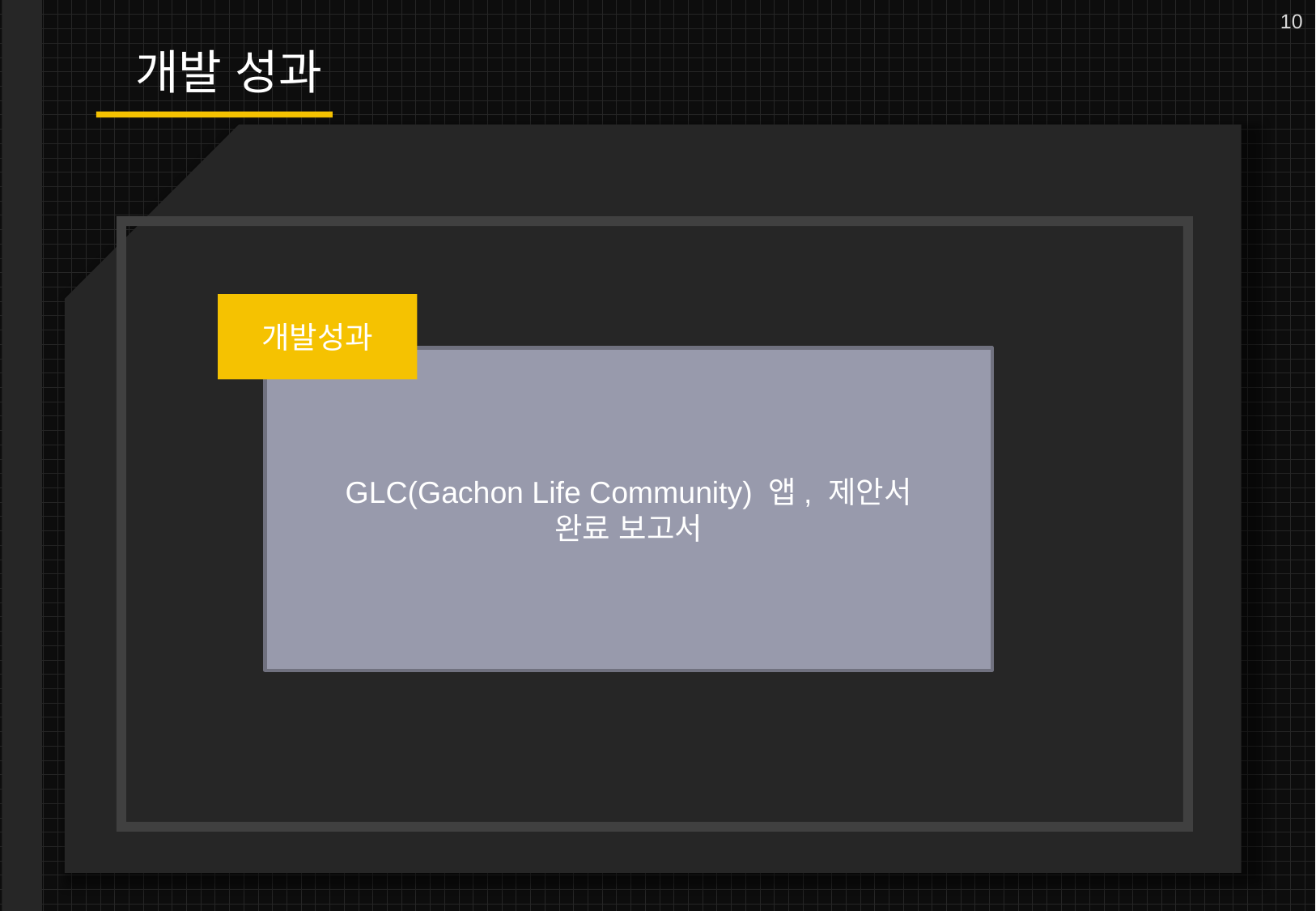

10
개발 성과

개발성과
GLC(Gachon Life Community) 앱, 제안서
완료 보고서